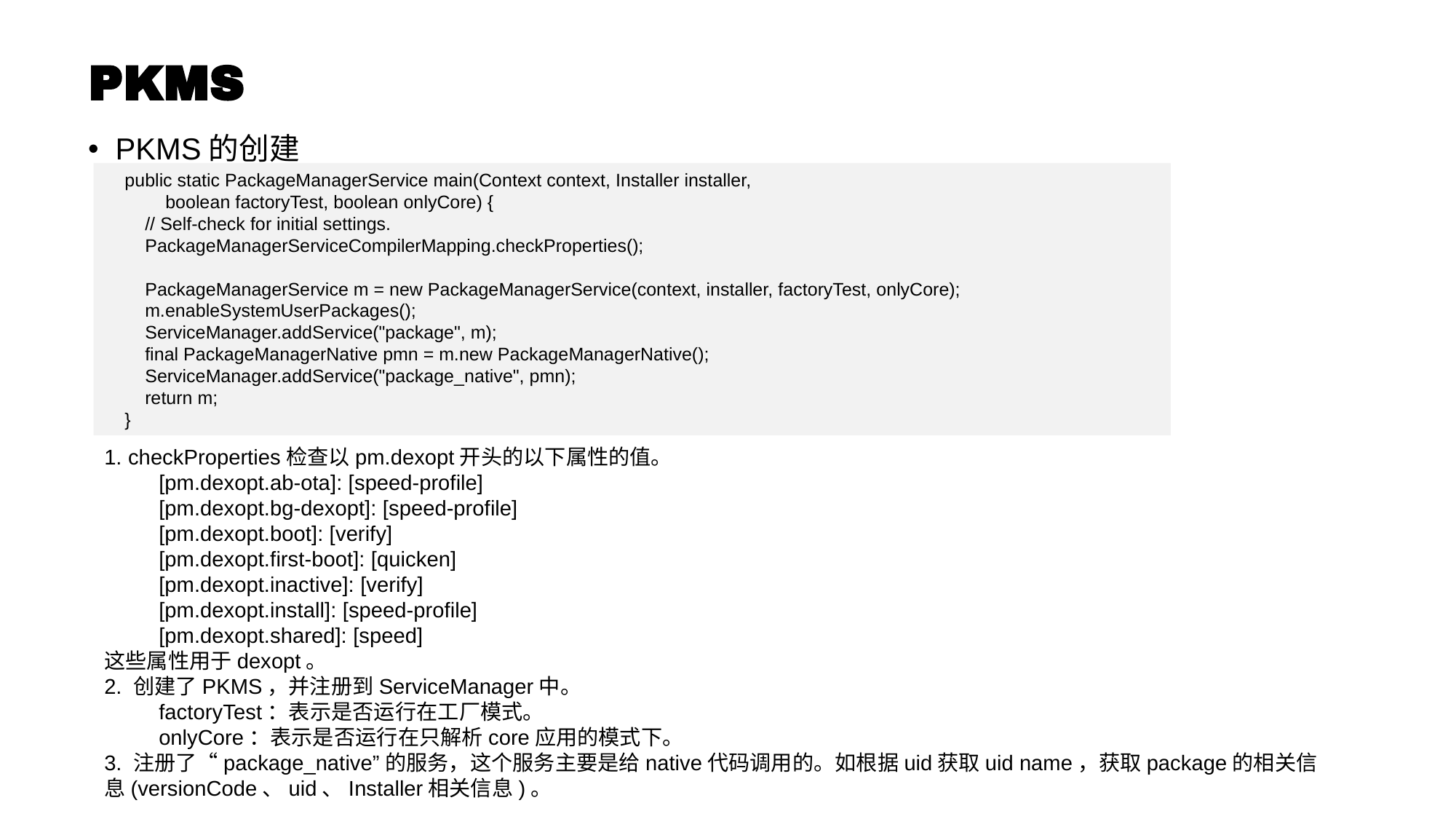

# PKMS
PKMS的创建
    public static PackageManagerService main(Context context, Installer installer,
            boolean factoryTest, boolean onlyCore) {
        // Self-check for initial settings.
        PackageManagerServiceCompilerMapping.checkProperties();

        PackageManagerService m = new PackageManagerService(context, installer, factoryTest, onlyCore);
        m.enableSystemUserPackages();
        ServiceManager.addService("package", m);
        final PackageManagerNative pmn = m.new PackageManagerNative();
        ServiceManager.addService("package_native", pmn);
        return m;
    }
1. checkProperties检查以pm.dexopt开头的以下属性的值。
[pm.dexopt.ab-ota]: [speed-profile]
[pm.dexopt.bg-dexopt]: [speed-profile]
[pm.dexopt.boot]: [verify]
[pm.dexopt.first-boot]: [quicken]
[pm.dexopt.inactive]: [verify]
[pm.dexopt.install]: [speed-profile]
[pm.dexopt.shared]: [speed]
这些属性用于dexopt。
2. 创建了PKMS，并注册到ServiceManager中。
factoryTest：表示是否运行在工厂模式。
onlyCore：表示是否运行在只解析core应用的模式下。
3. 注册了“package_native”的服务，这个服务主要是给native代码调用的。如根据uid获取uid name，获取package的相关信息(versionCode、uid、Installer相关信息)。